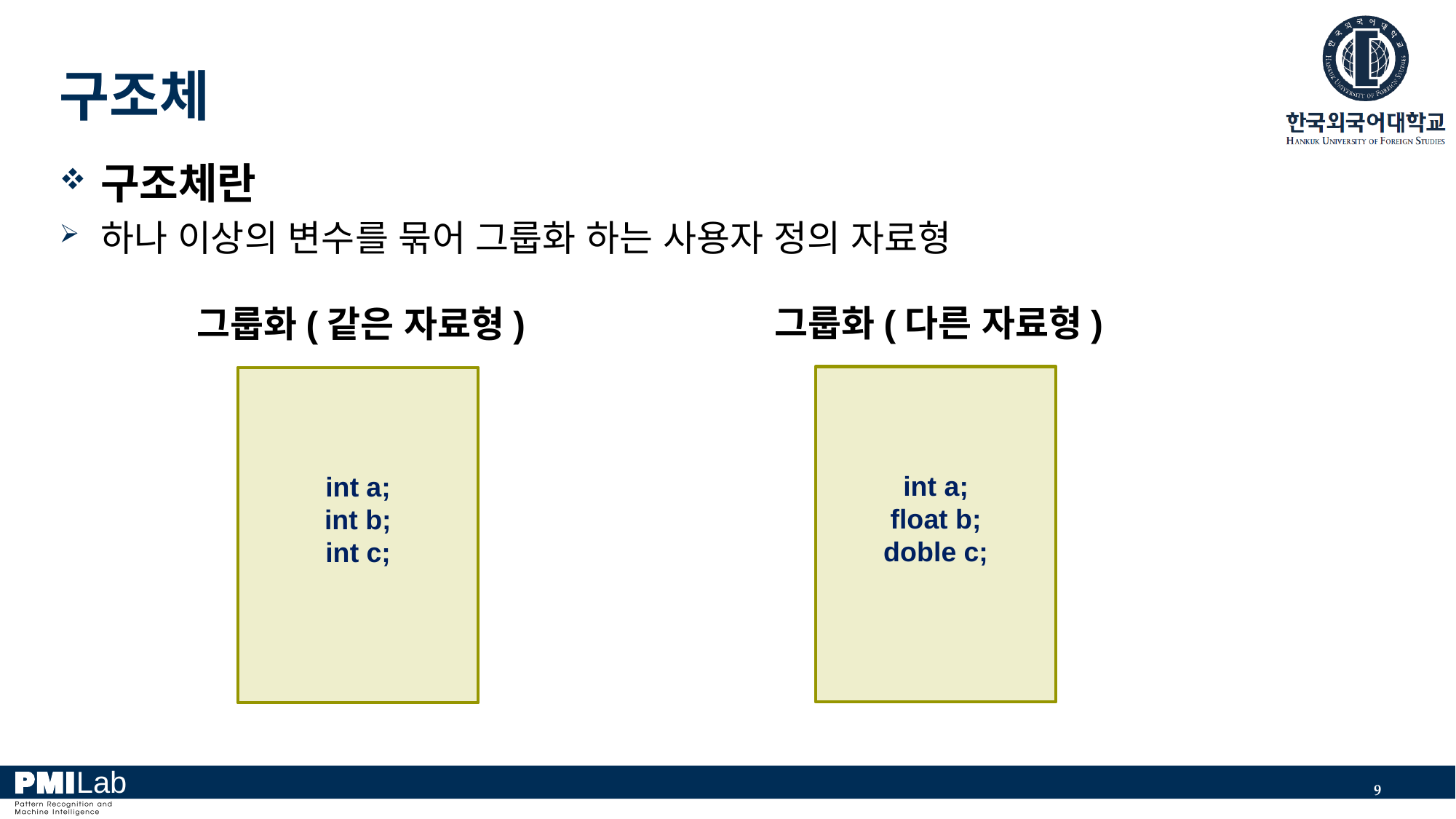

# 구조체
구조체란
하나 이상의 변수를 묶어 그룹화 하는 사용자 정의 자료형
그룹화(다른 자료형)
그룹화(같은 자료형)
int a;
float b;
doble c;

int a;
int b;
int c;

9